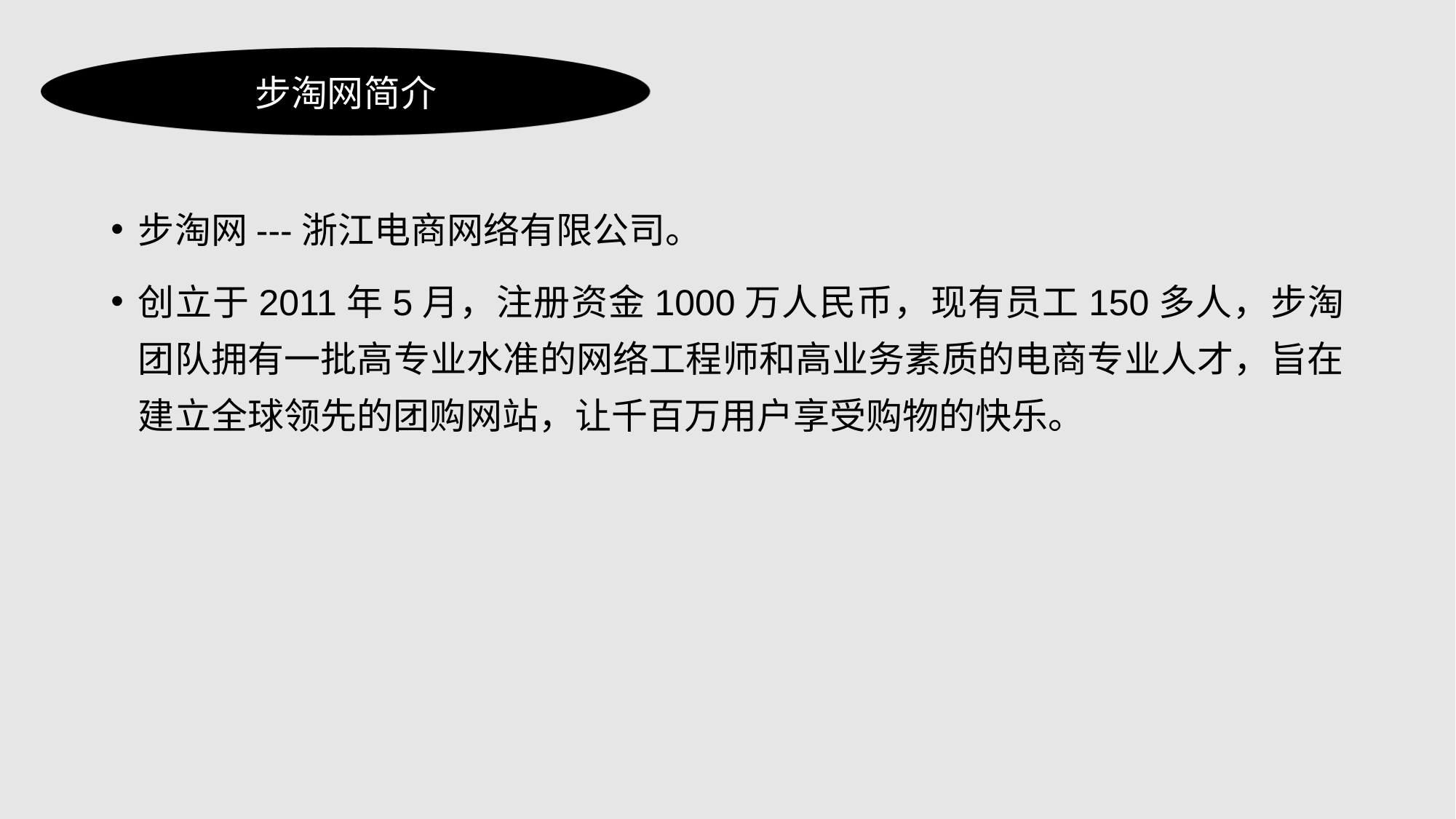

# 步淘网简介
步淘网---浙江电商网络有限公司。
创立于2011年5月，注册资金1000万人民币，现有员工150多人，步淘团队拥有一批高专业水准的网络工程师和高业务素质的电商专业人才，旨在建立全球领先的团购网站，让千百万用户享受购物的快乐。